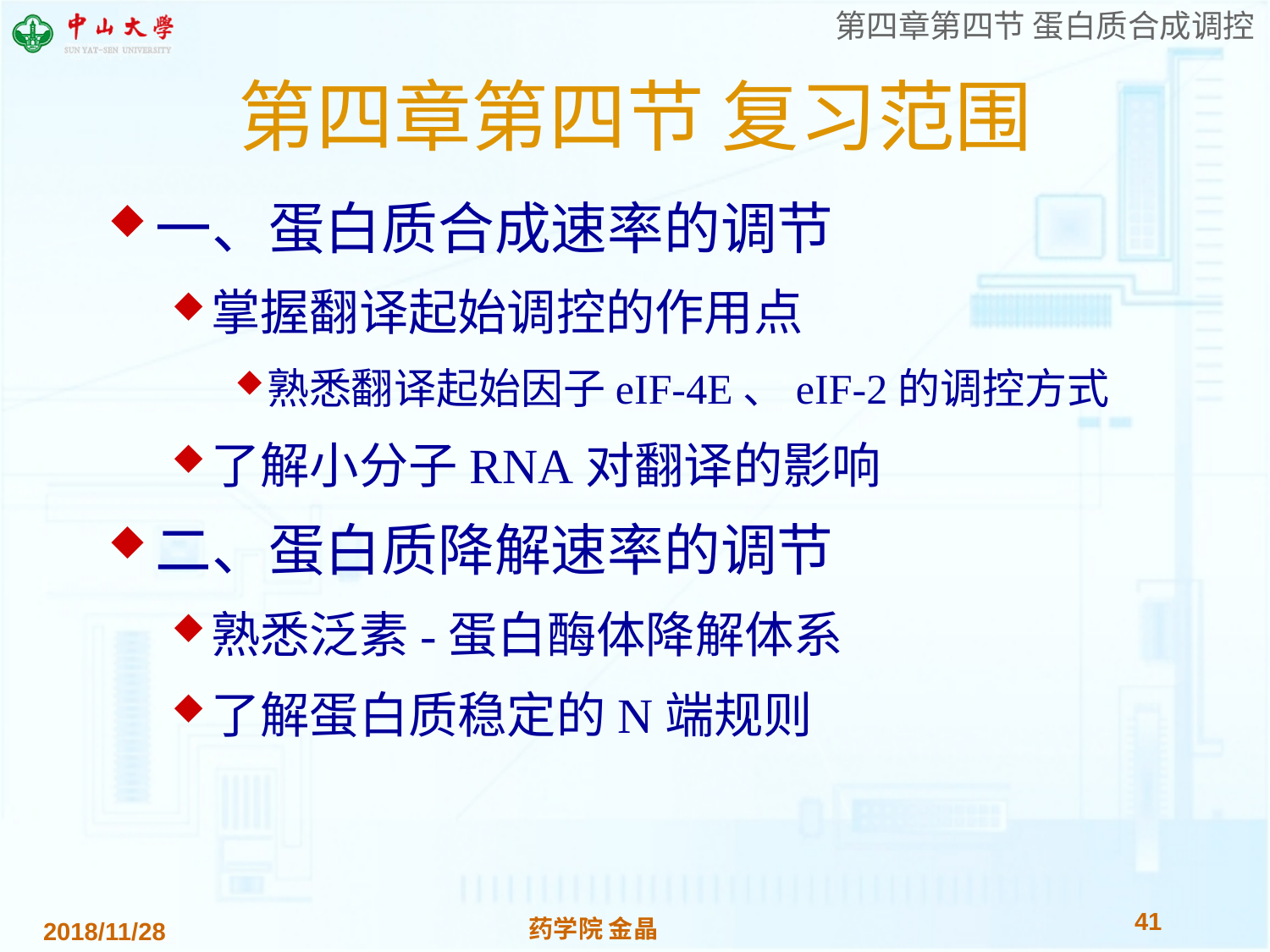

# 第四章第四节 复习范围
一、蛋白质合成速率的调节
掌握翻译起始调控的作用点
熟悉翻译起始因子eIF-4E、eIF-2的调控方式
了解小分子RNA对翻译的影响
二、蛋白质降解速率的调节
熟悉泛素-蛋白酶体降解体系
了解蛋白质稳定的N端规则

41
药学院 金晶
2018/11/28